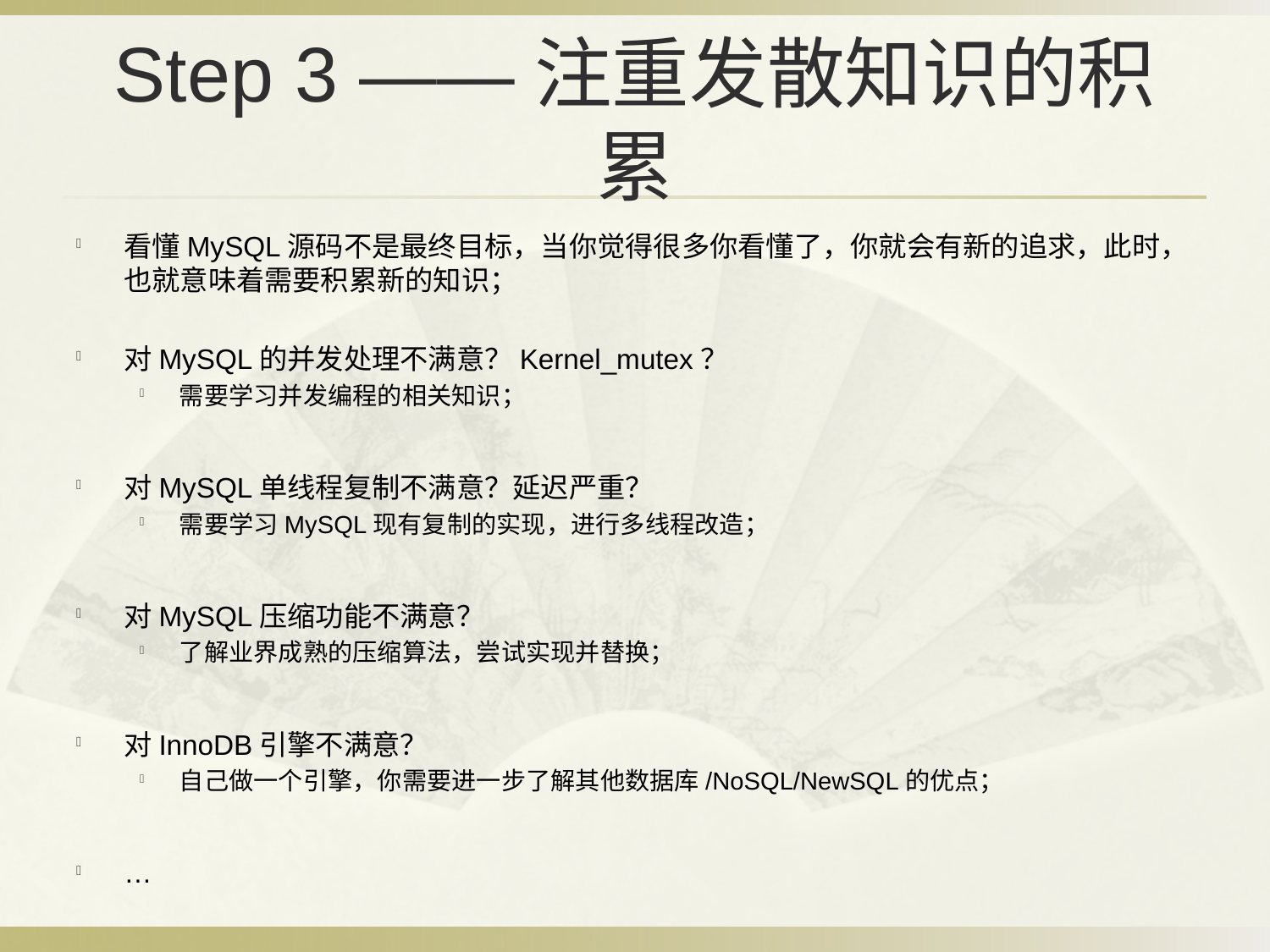

# Step 3 ——注重发散知识的积累
看懂MySQL源码不是最终目标，当你觉得很多你看懂了，你就会有新的追求，此时，也就意味着需要积累新的知识；

对MySQL的并发处理不满意？Kernel_mutex？
需要学习并发编程的相关知识；

对MySQL单线程复制不满意？延迟严重？
需要学习MySQL现有复制的实现，进行多线程改造；

对MySQL压缩功能不满意？
了解业界成熟的压缩算法，尝试实现并替换；

对InnoDB引擎不满意？
自己做一个引擎，你需要进一步了解其他数据库/NoSQL/NewSQL的优点；

…